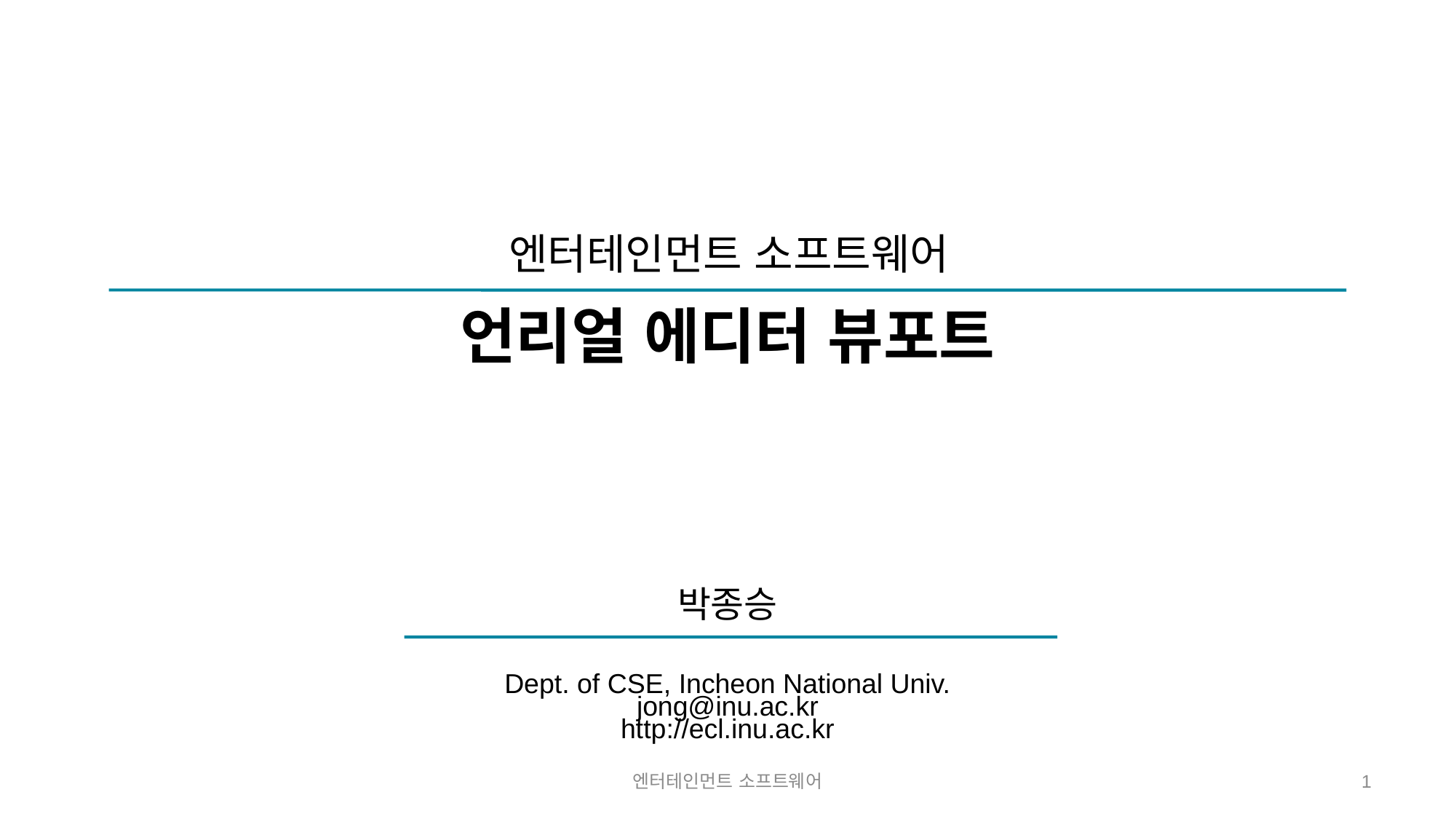

# 언리얼 에디터 뷰포트

엔터테인먼트 소프트웨어
1